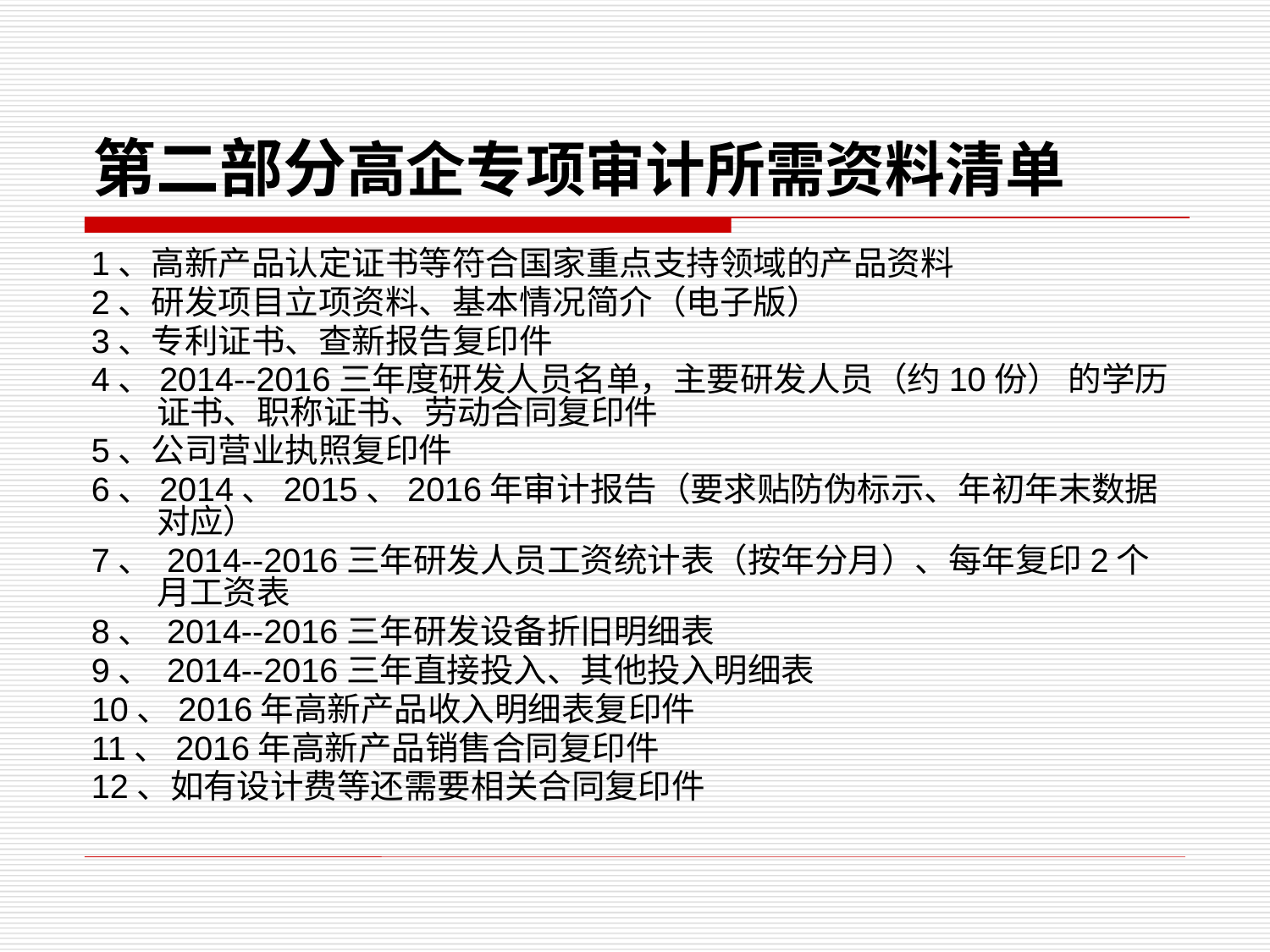

# 第二部分高企专项审计所需资料清单
1、高新产品认定证书等符合国家重点支持领域的产品资料
2、研发项目立项资料、基本情况简介（电子版）
3、专利证书、查新报告复印件
4、2014--2016三年度研发人员名单，主要研发人员（约10份） 的学历证书、职称证书、劳动合同复印件
5、公司营业执照复印件
6、2014、2015、2016年审计报告（要求贴防伪标示、年初年末数据对应）
7、 2014--2016三年研发人员工资统计表（按年分月）、每年复印2个月工资表
8、 2014--2016三年研发设备折旧明细表
9、 2014--2016三年直接投入、其他投入明细表
10、2016年高新产品收入明细表复印件
11、2016年高新产品销售合同复印件
12、如有设计费等还需要相关合同复印件